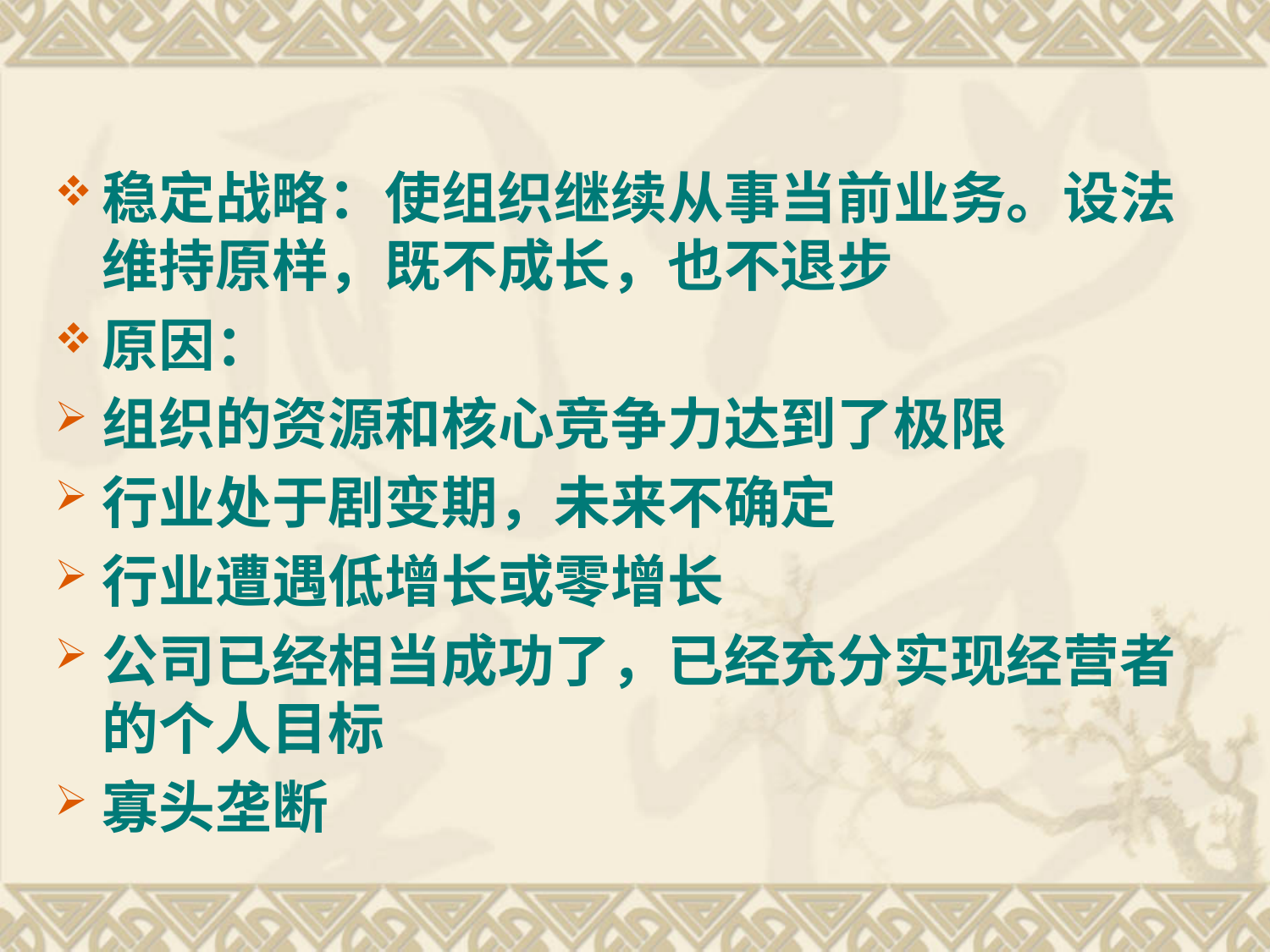

稳定战略：使组织继续从事当前业务。设法维持原样，既不成长，也不退步
原因：
组织的资源和核心竞争力达到了极限
行业处于剧变期，未来不确定
行业遭遇低增长或零增长
公司已经相当成功了，已经充分实现经营者的个人目标
寡头垄断